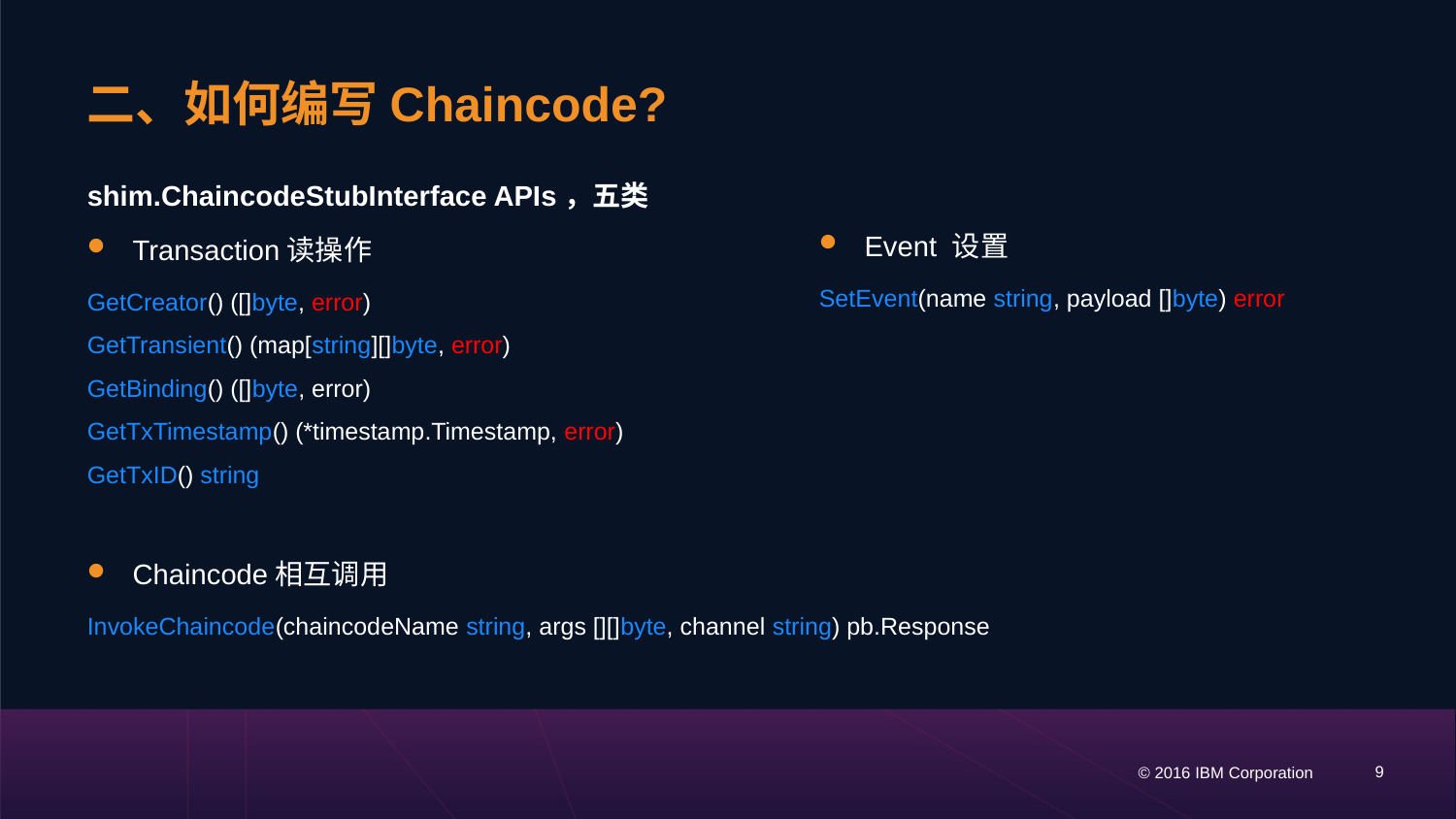

# 二、如何编写Chaincode?
shim.ChaincodeStubInterface APIs，五类
Transaction读操作
GetCreator() ([]byte, error)
GetTransient() (map[string][]byte, error)
GetBinding() ([]byte, error)
GetTxTimestamp() (*timestamp.Timestamp, error)
GetTxID() string

Chaincode相互调用
InvokeChaincode(chaincodeName string, args [][]byte, channel string) pb.Response

Event 设置
SetEvent(name string, payload []byte) error